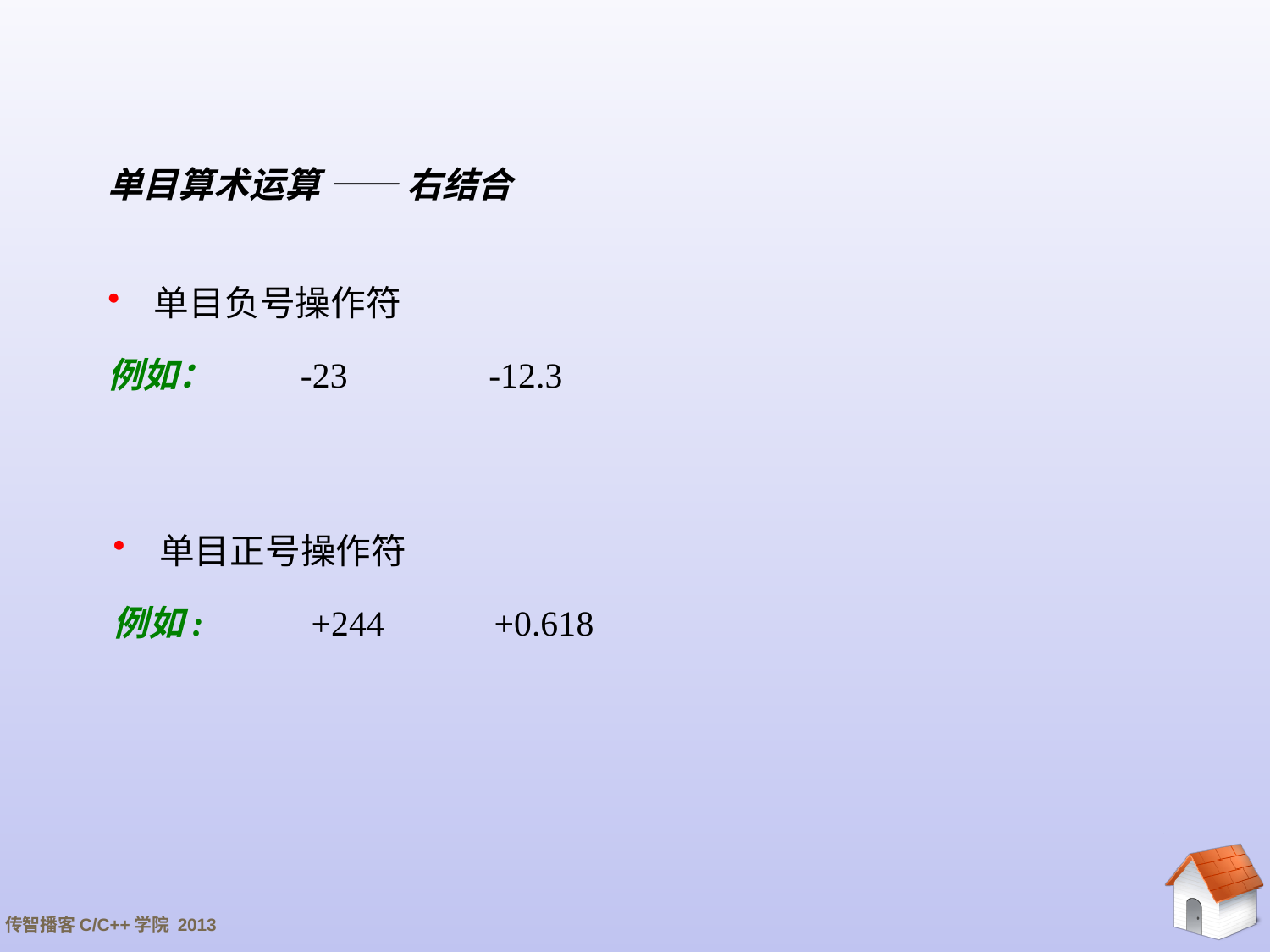

单目算术运算 —— 右结合

 单目负号操作符
例如：          -23		-12.3
 单目正号操作符
例如:	        +244	+0.618